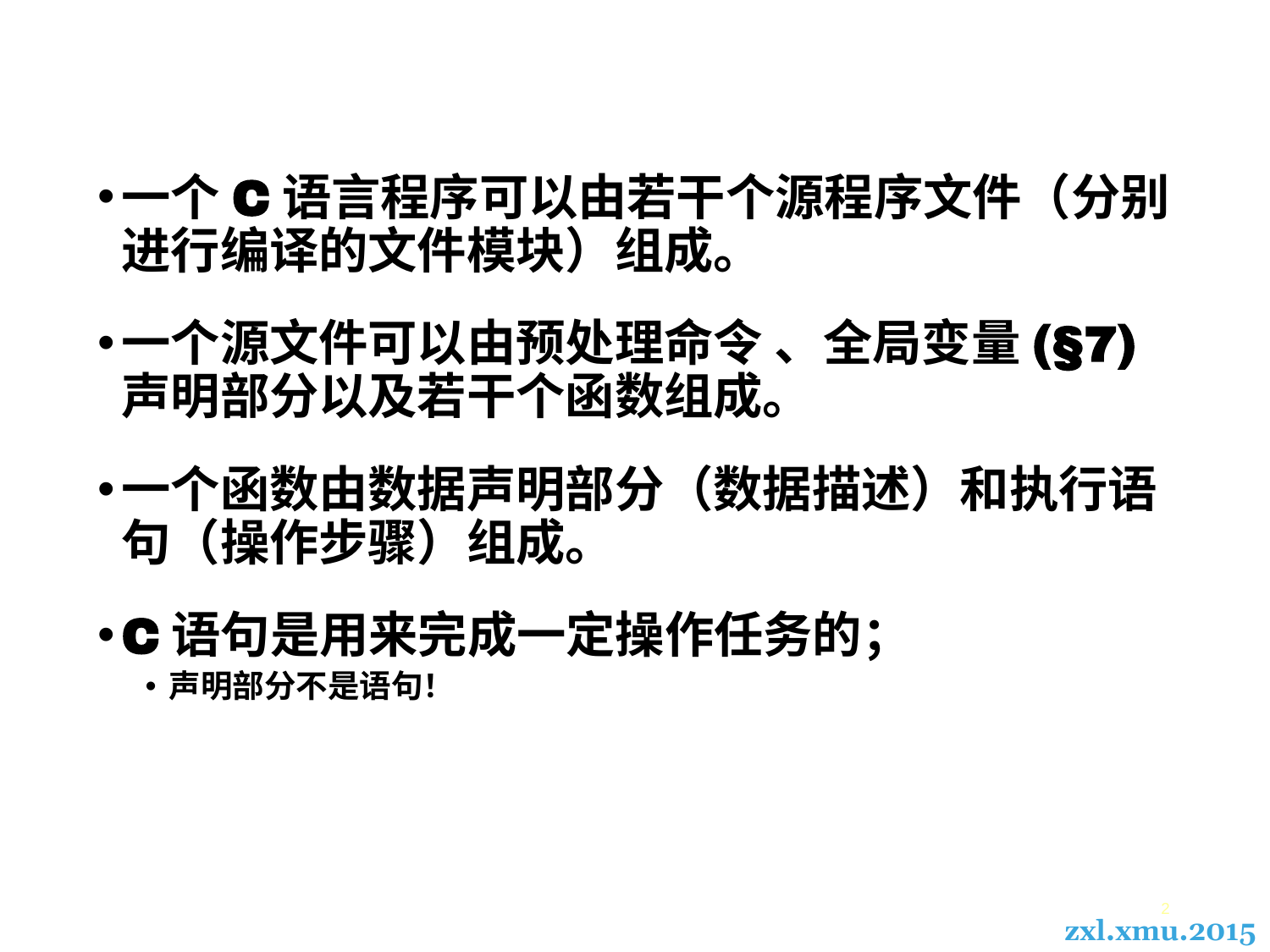

一个C语言程序可以由若干个源程序文件（分别进行编译的文件模块）组成。
一个源文件可以由预处理命令 、全局变量(§7)声明部分以及若干个函数组成。
一个函数由数据声明部分（数据描述）和执行语句（操作步骤）组成。
C语句是用来完成一定操作任务的；
声明部分不是语句！
2